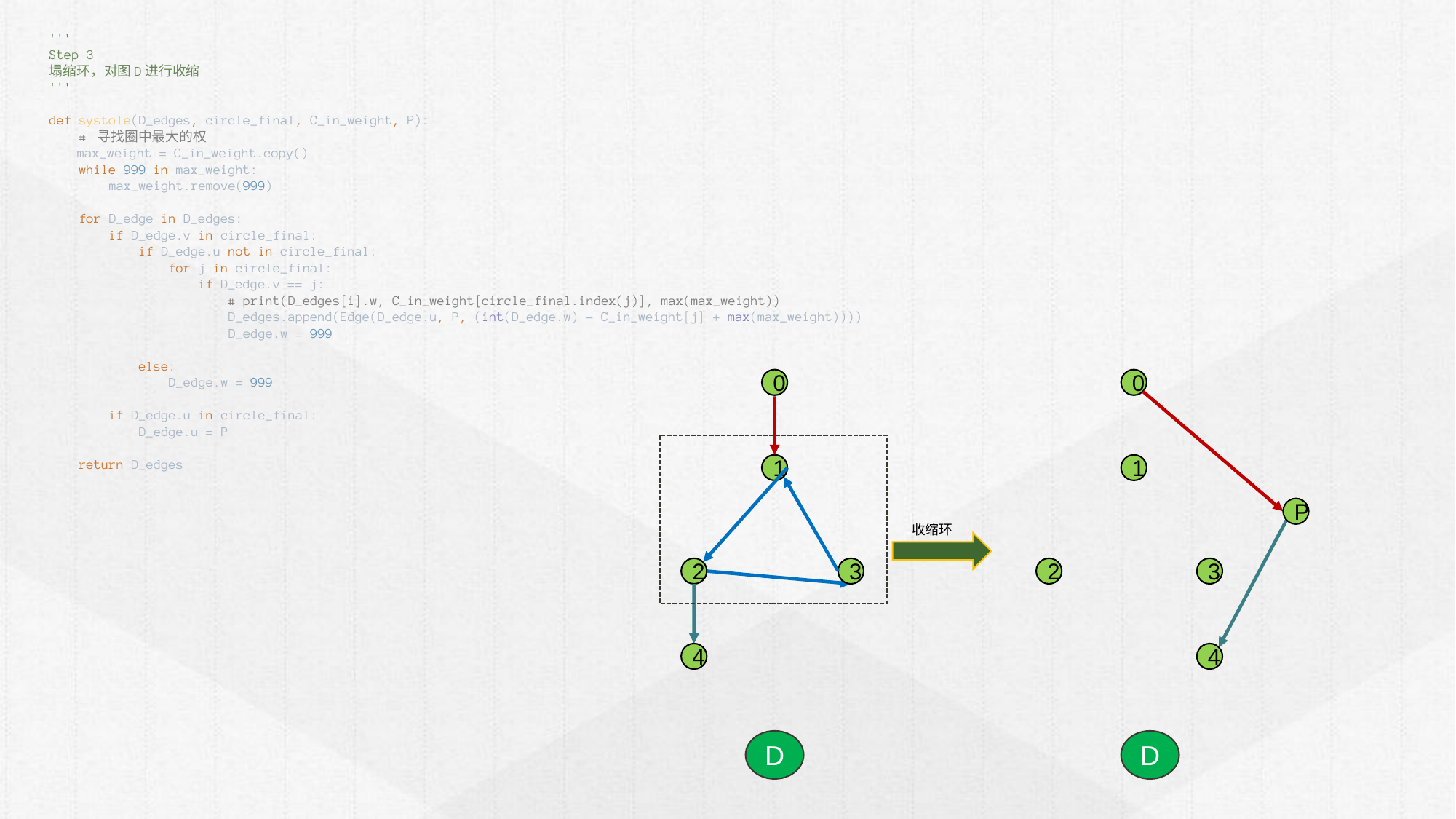

'''
Step 3
塌缩环，对图D进行收缩
'''
def systole(D_edges, circle_final, C_in_weight, P):
    # 寻找圈中最大的权
        max_weight = C_in_weight.copy()
    while 999 in max_weight:
        max_weight.remove(999)
    for D_edge in D_edges:
        if D_edge.v in circle_final:
            if D_edge.u not in circle_final:
                for j in circle_final:
                    if D_edge.v == j:
                        # print(D_edges[i].w, C_in_weight[circle_final.index(j)], max(max_weight))
                        D_edges.append(Edge(D_edge.u, P, (int(D_edge.w) - C_in_weight[j] + max(max_weight))))
                        D_edge.w = 999
            else:
                D_edge.w = 999
        if D_edge.u in circle_final:
            D_edge.u = P
    return D_edges
0
1
P
2
3
4
0
1
2
3
4

收缩环

D
D